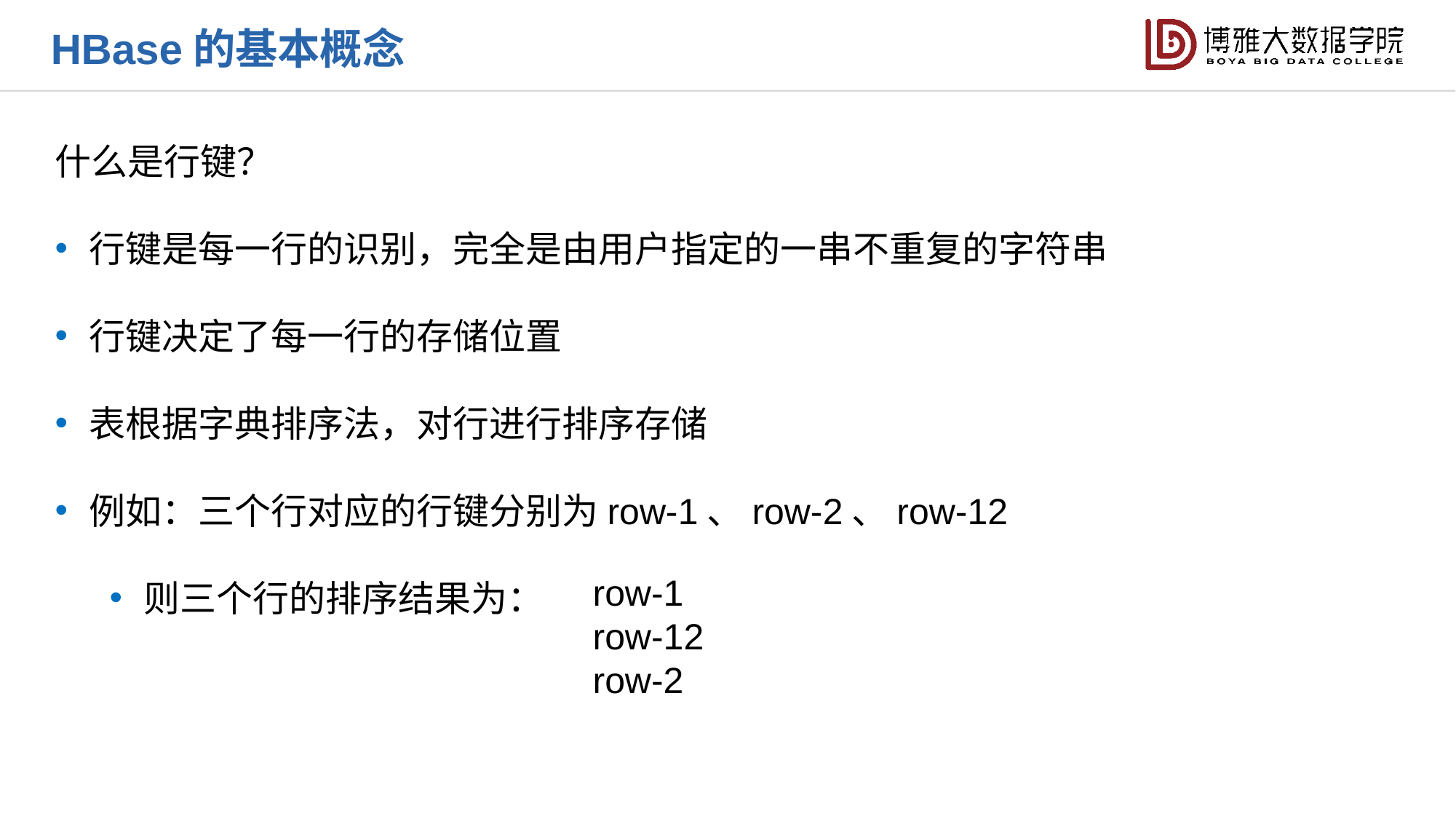

HBase的基本概念
什么是行键？

行键是每一行的识别，完全是由用户指定的一串不重复的字符串

行键决定了每一行的存储位置

表根据字典排序法，对行进行排序存储

例如：三个行对应的行键分别为row-1、row-2、row-12

则三个行的排序结果为：

row-1
row-12
row-2